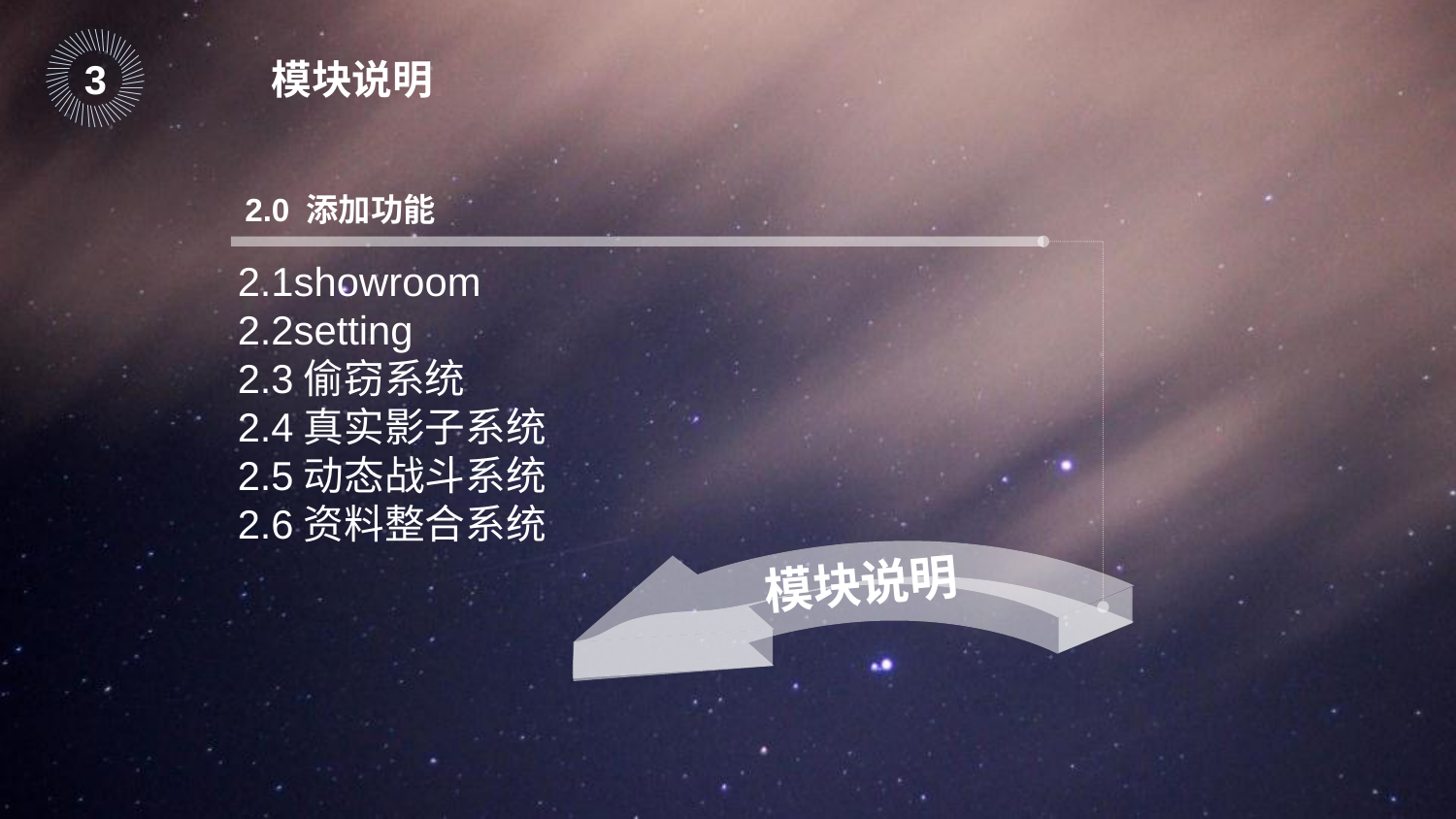

｜
｜
｜
｜
｜
｜
｜
｜
｜
｜
｜
｜
｜
｜
｜
｜
｜
｜
｜
｜
｜
｜
｜
｜
｜
｜
｜
｜
｜
｜
｜
｜
｜
｜
｜
｜
｜
｜
｜
｜
｜
｜
｜
｜
｜
｜
3
模块说明
2.0 添加功能

2.1showroom
2.2setting
2.3偷窃系统
2.4真实影子系统
2.5动态战斗系统
2.6资料整合系统

模块说明